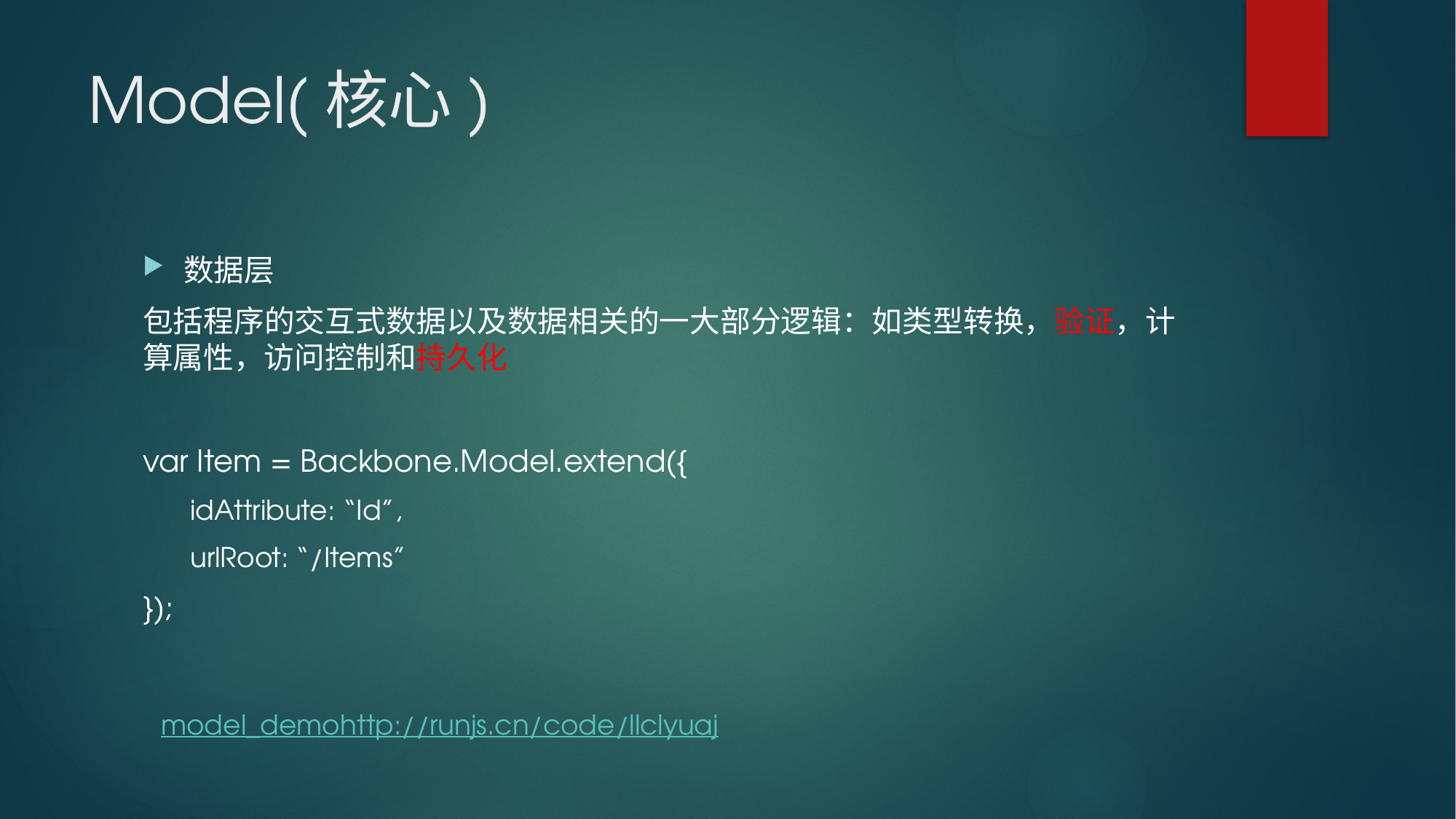

# Model(核心)
数据层
包括程序的交互式数据以及数据相关的一大部分逻辑：如类型转换，验证，计算属性，访问控制和持久化

var Item = Backbone.Model.extend({
idAttribute: “Id”,
urlRoot: “/Items”
});
model_demo	http://runjs.cn/code/llclyuaj